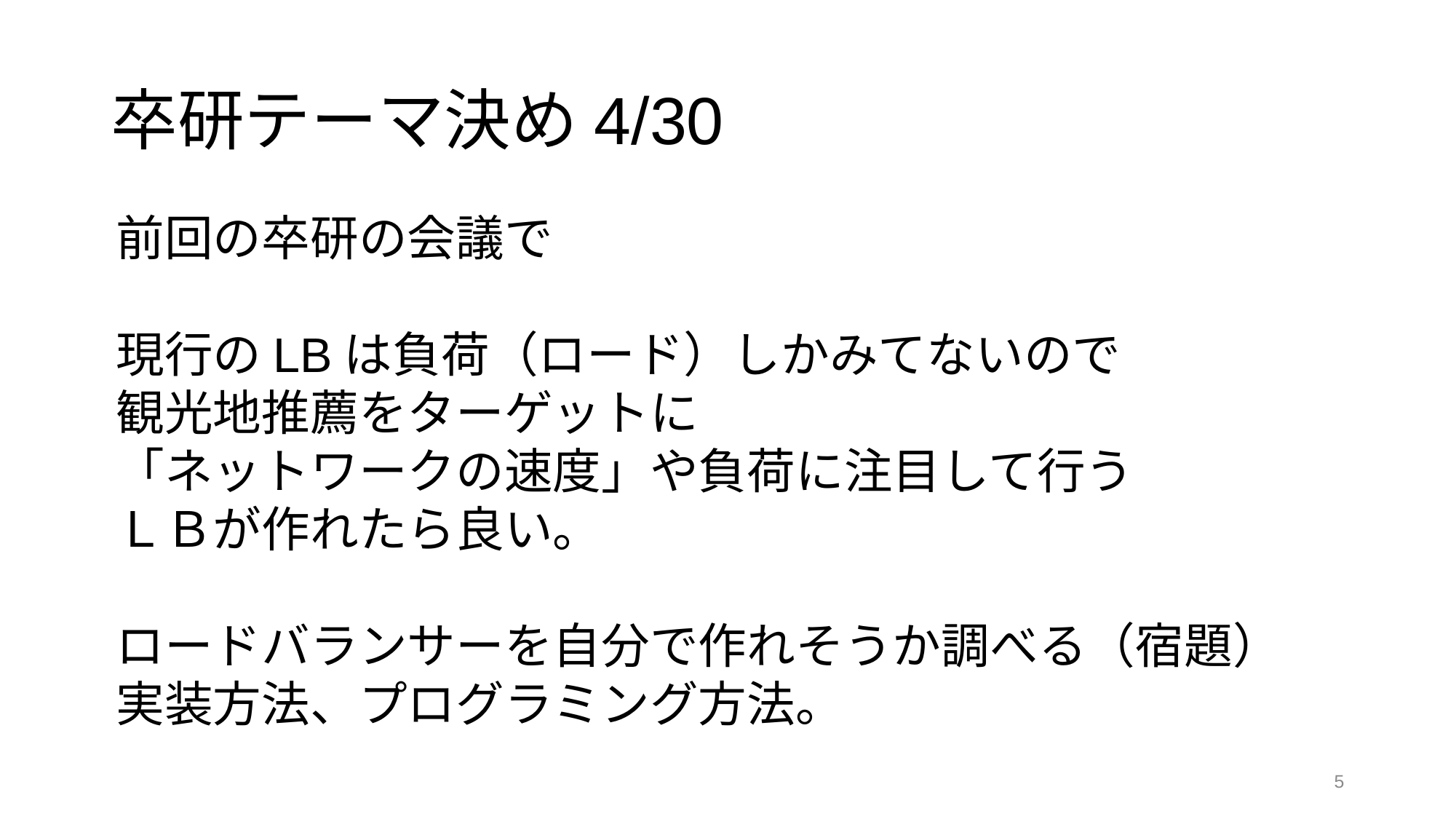

# 卒研テーマ決め4/30
前回の卒研の会議で
現行のLBは負荷（ロード）しかみてないので
観光地推薦をターゲットに
「ネットワークの速度」や負荷に注目して行う
ＬＢが作れたら良い。

ロードバランサーを自分で作れそうか調べる（宿題）
実装方法、プログラミング方法。
5